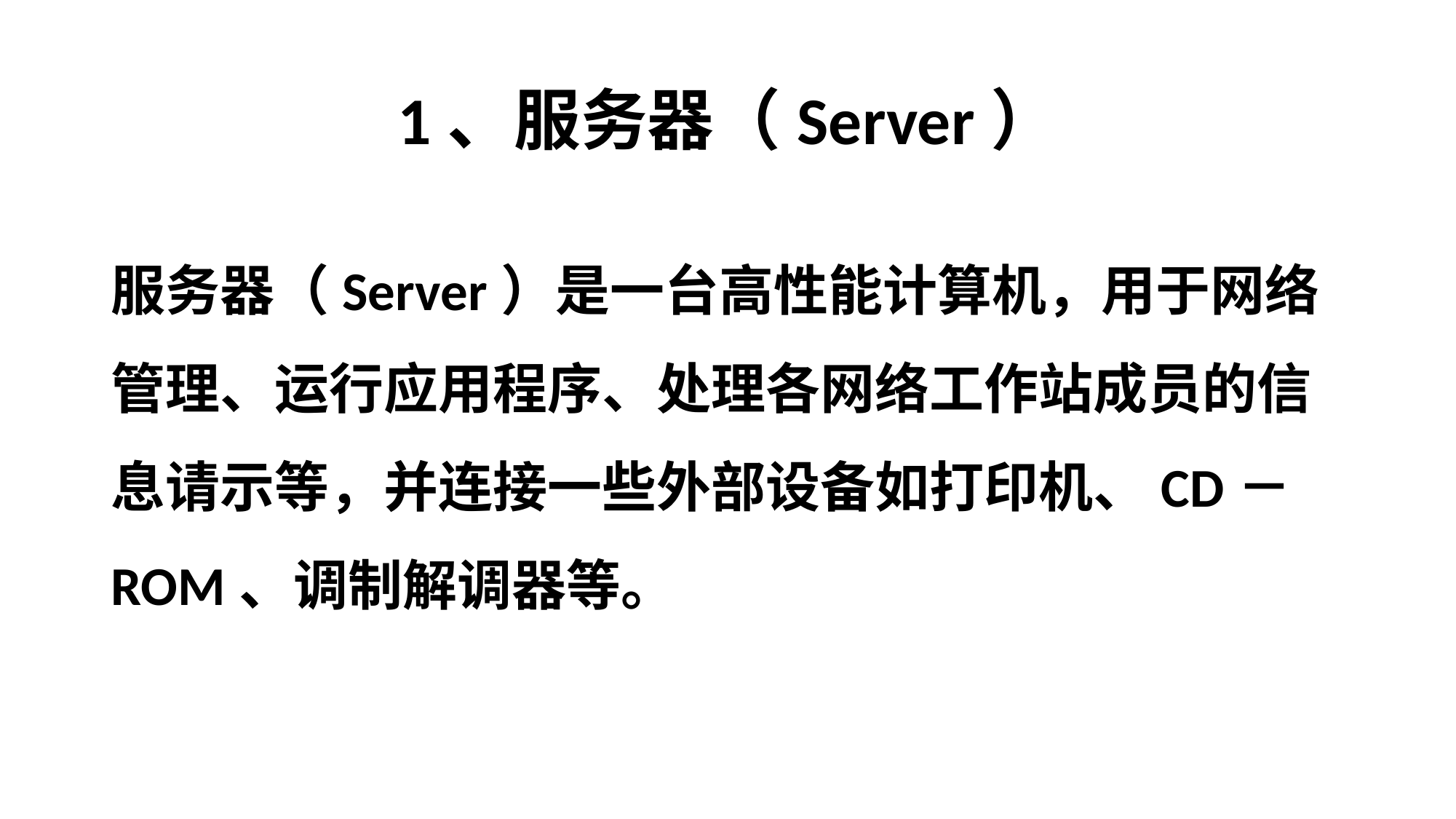

# 1、服务器（Server）
服务器（Server）是一台高性能计算机，用于网络管理、运行应用程序、处理各网络工作站成员的信息请示等，并连接一些外部设备如打印机、CD－ROM、调制解调器等。